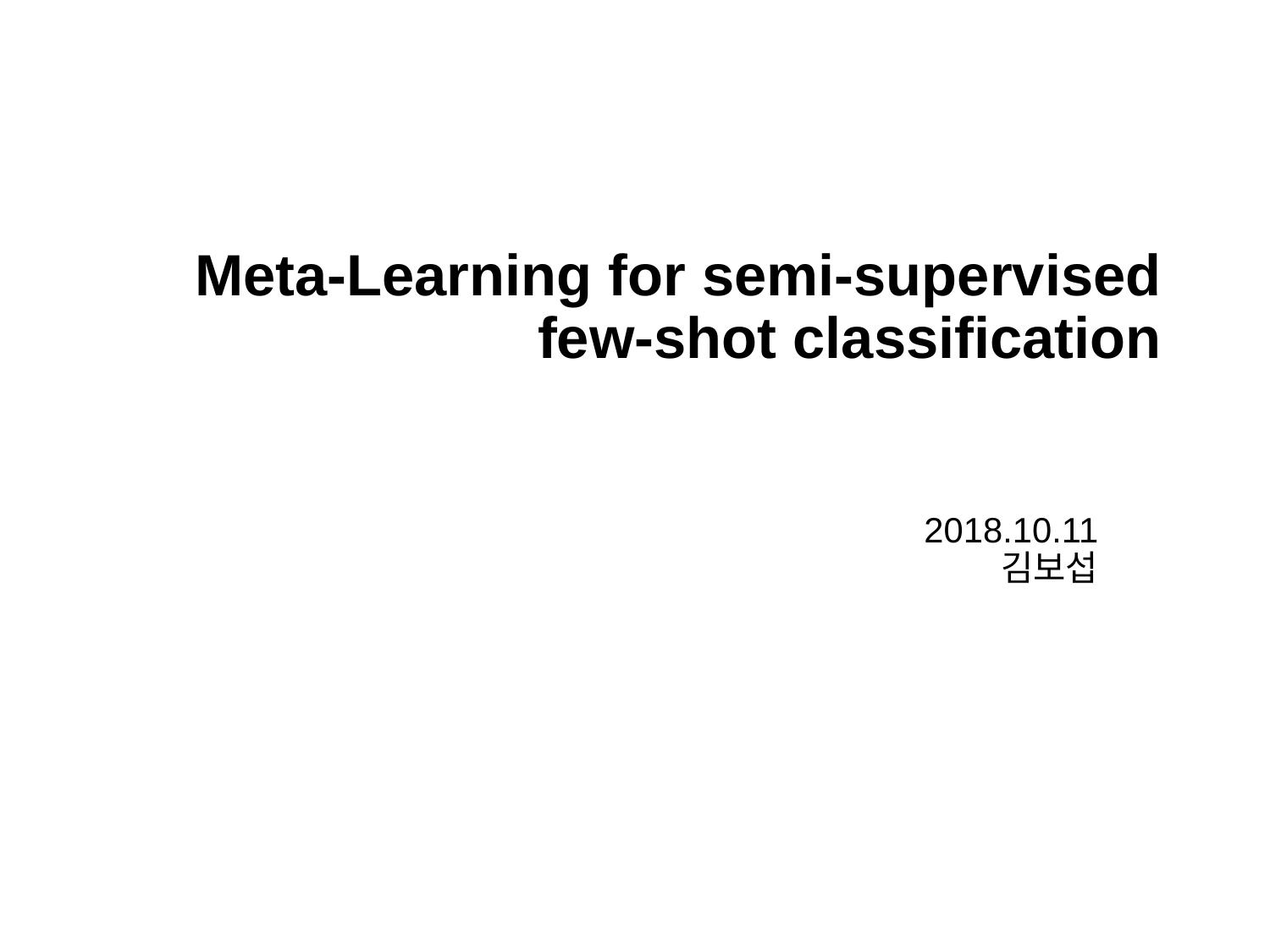

# Meta-Learning for semi-supervised few-shot classification
2018.10.11
김보섭